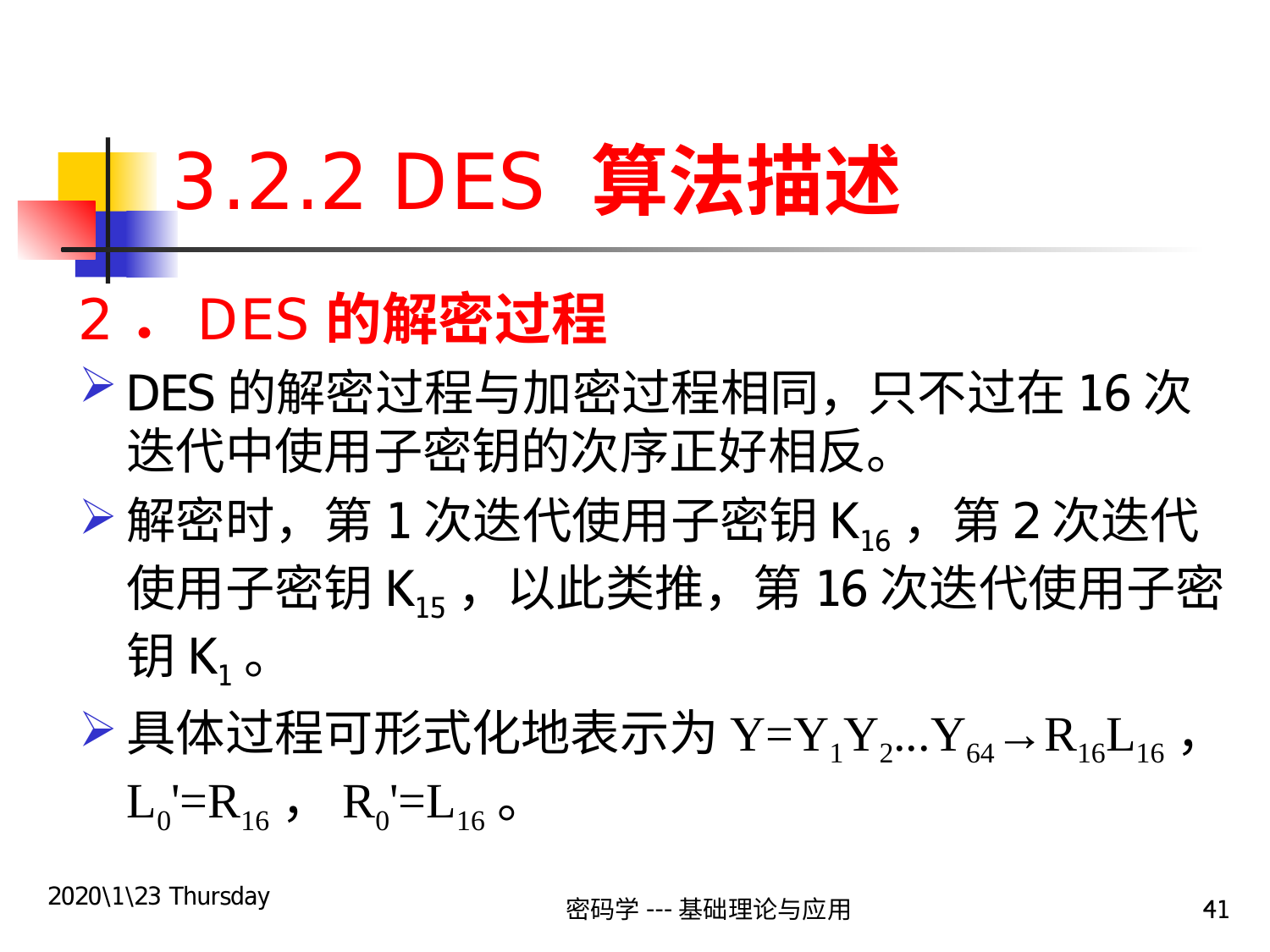

# 3.2.2 DES 算法描述
2．DES的解密过程
DES的解密过程与加密过程相同，只不过在16次迭代中使用子密钥的次序正好相反。
解密时，第1次迭代使用子密钥K16，第2次迭代使用子密钥K15，以此类推，第16次迭代使用子密钥K1。
具体过程可形式化地表示为Y=Y1Y2...Y64→R16L16，L0'=R16，R0'=L16。
2020\1\23 Thursday
密码学---基础理论与应用
41